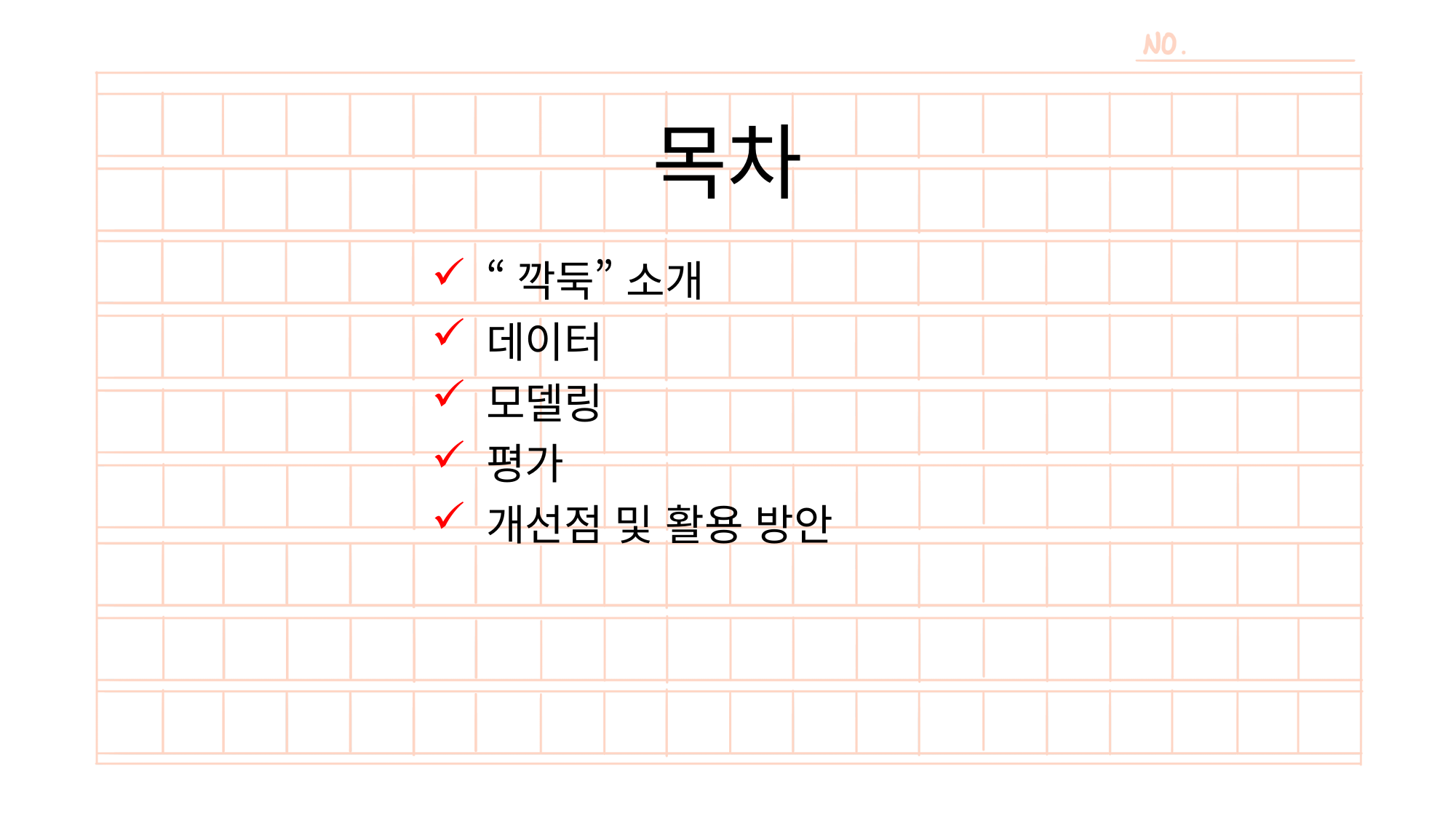

# 목차
“깍둑” 소개
데이터
모델링
평가
개선점 및 활용 방안